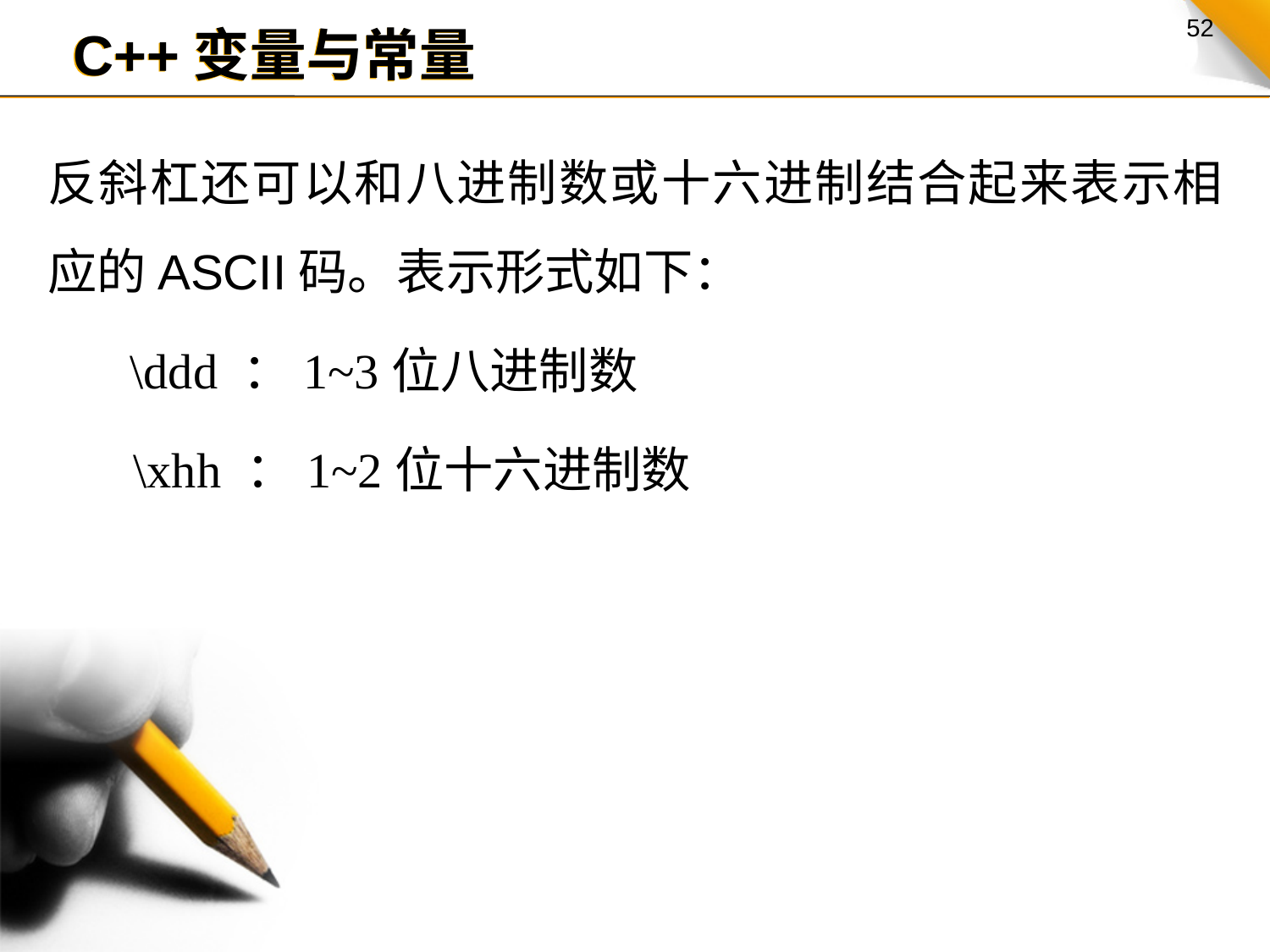

C++变量与常量
反斜杠还可以和八进制数或十六进制结合起来表示相应的ASCII码。表示形式如下：
      \ddd ：1~3位八进制数
       \xhh ：1~2位十六进制数